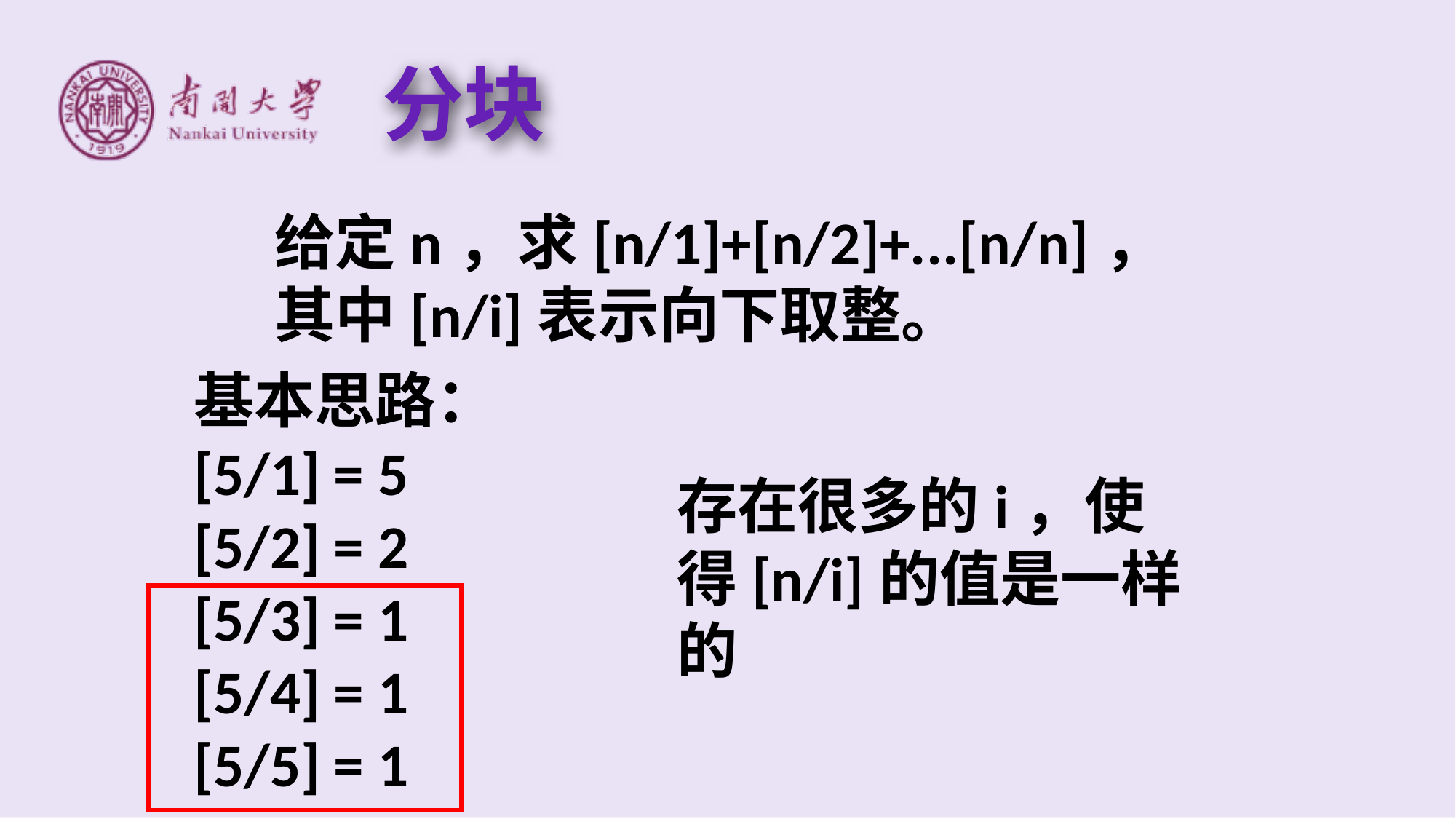

分块
给定n，求[n/1]+[n/2]+...[n/n]，其中[n/i]表示向下取整。
基本思路：
[5/1] = 5
[5/2] = 2
[5/3] = 1
[5/4] = 1
[5/5] = 1
存在很多的i，使得[n/i]的值是一样的